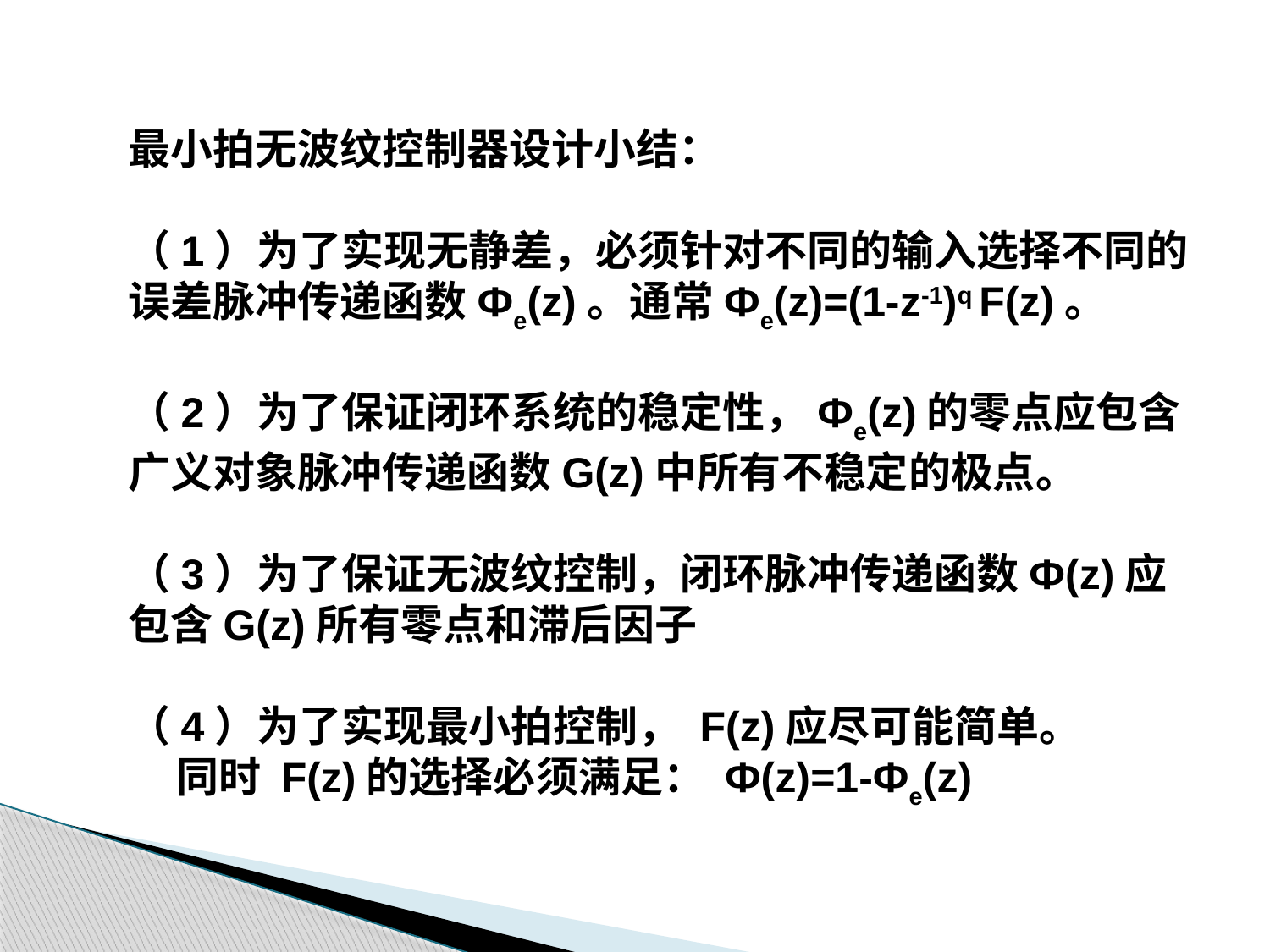

最小拍无波纹控制器设计小结：

	（1）为了实现无静差，必须针对不同的输入选择不同的误差脉冲传递函数Фe(z)。通常Фe(z)=(1-z-1)q F(z)。

	（2）为了保证闭环系统的稳定性，Фe(z)的零点应包含广义对象脉冲传递函数G(z)中所有不稳定的极点。

	（3）为了保证无波纹控制，闭环脉冲传递函数Ф(z)应包含G(z)所有零点和滞后因子

	（4）为了实现最小拍控制， F(z)应尽可能简单。
	    同时 F(z)的选择必须满足： Ф(z)=1-Фe(z)